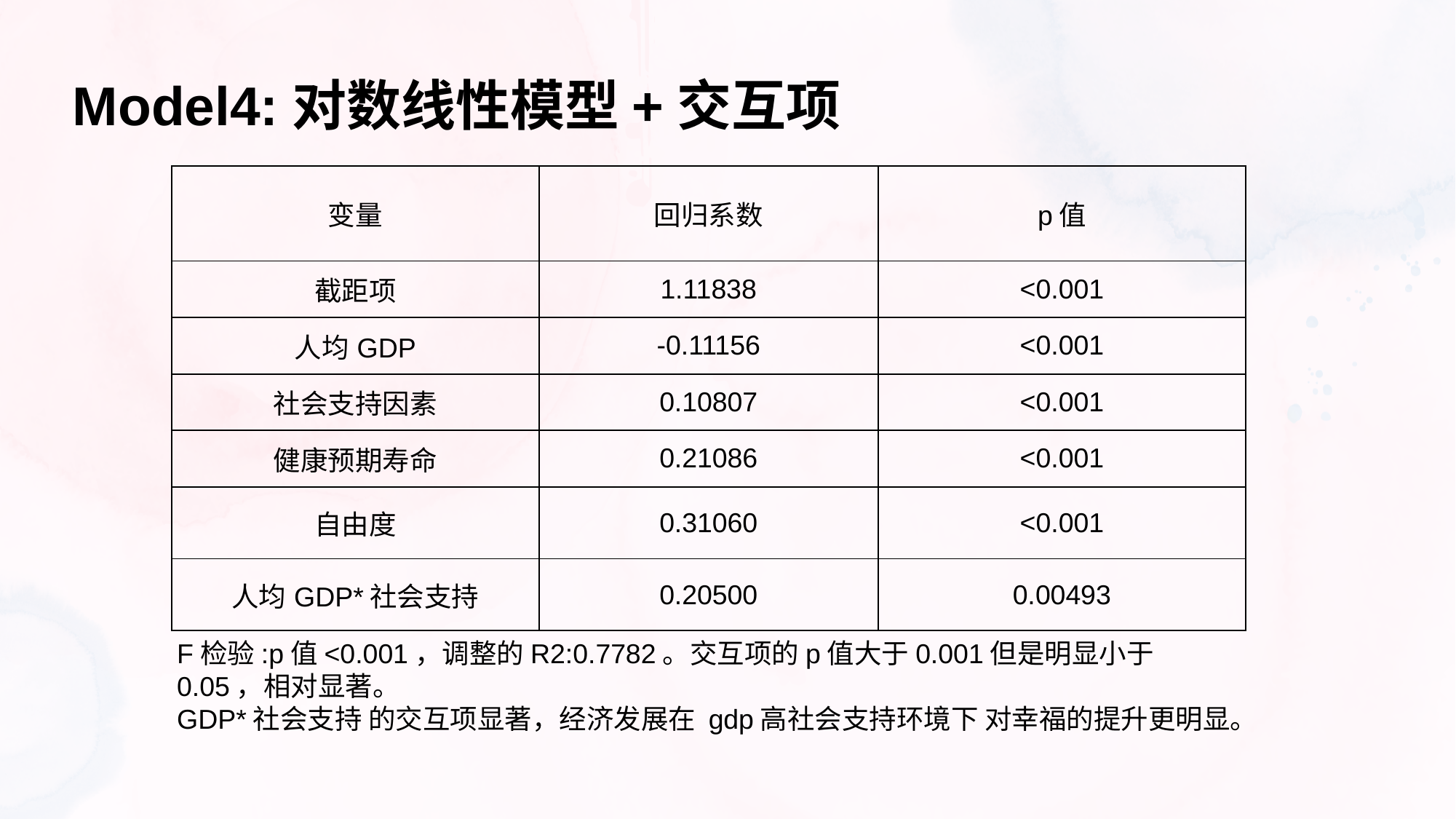

Model4:对数线性模型+交互项
| 变量 | 回归系数 | p值 |
| --- | --- | --- |
| 截距项 | 1.11838 | <0.001 |
| 人均GDP | -0.11156 | <0.001 |
| 社会支持因素 | 0.10807 | <0.001 |
| 健康预期寿命 | 0.21086 | <0.001 |
| 自由度 | 0.31060 | <0.001 |
| 人均GDP\*社会支持 | 0.20500 | 0.00493 |
F检验:p值<0.001，调整的R2:0.7782。交互项的p值大于0.001但是明显小于0.05，相对显著。
GDP*社会支持 的交互项显著，经济发展在 gdp高社会支持环境下 对幸福的提升更明显。